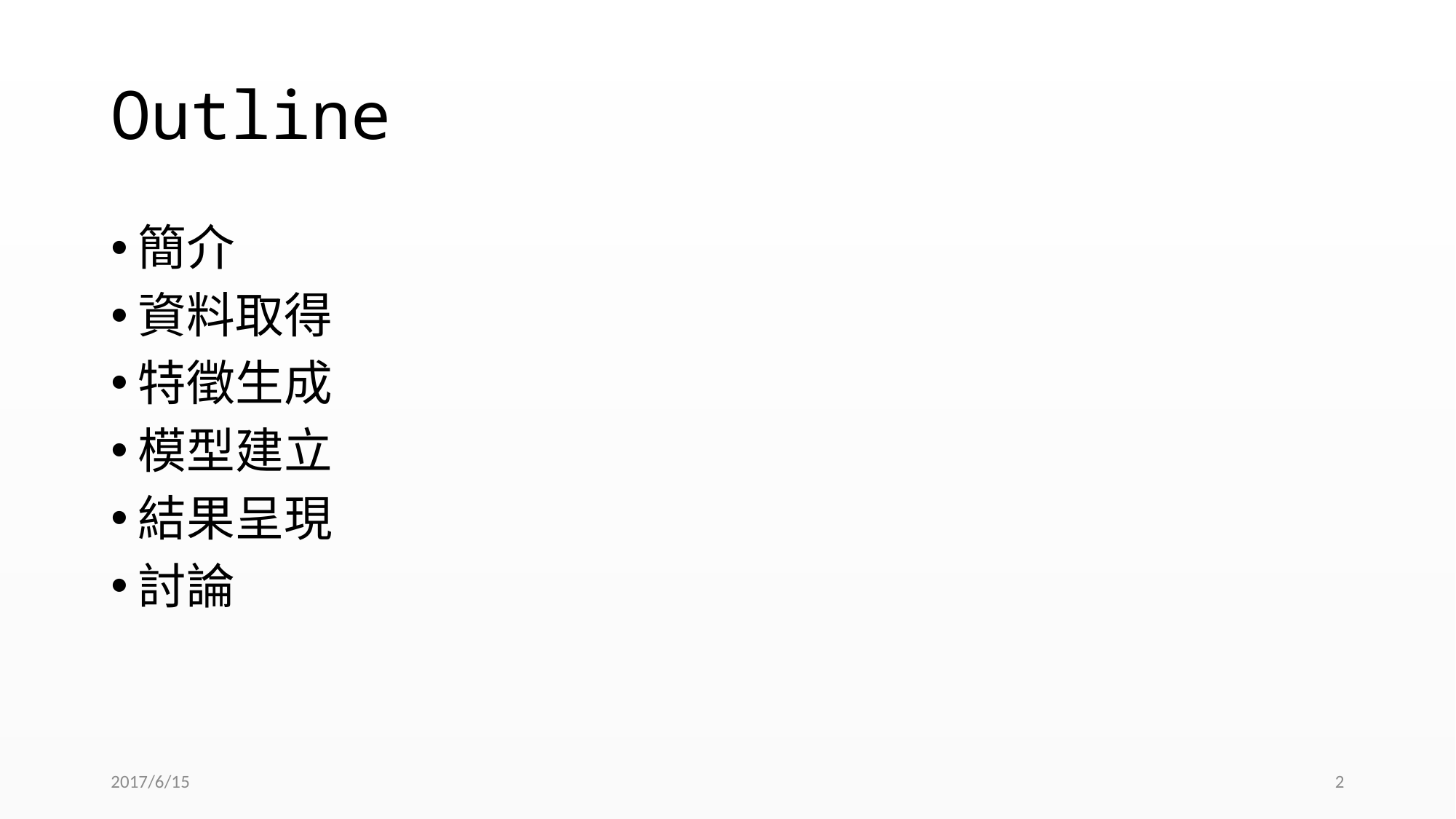

# Outline
簡介
資料取得
特徵生成
模型建立
結果呈現
討論

2017/6/15
2